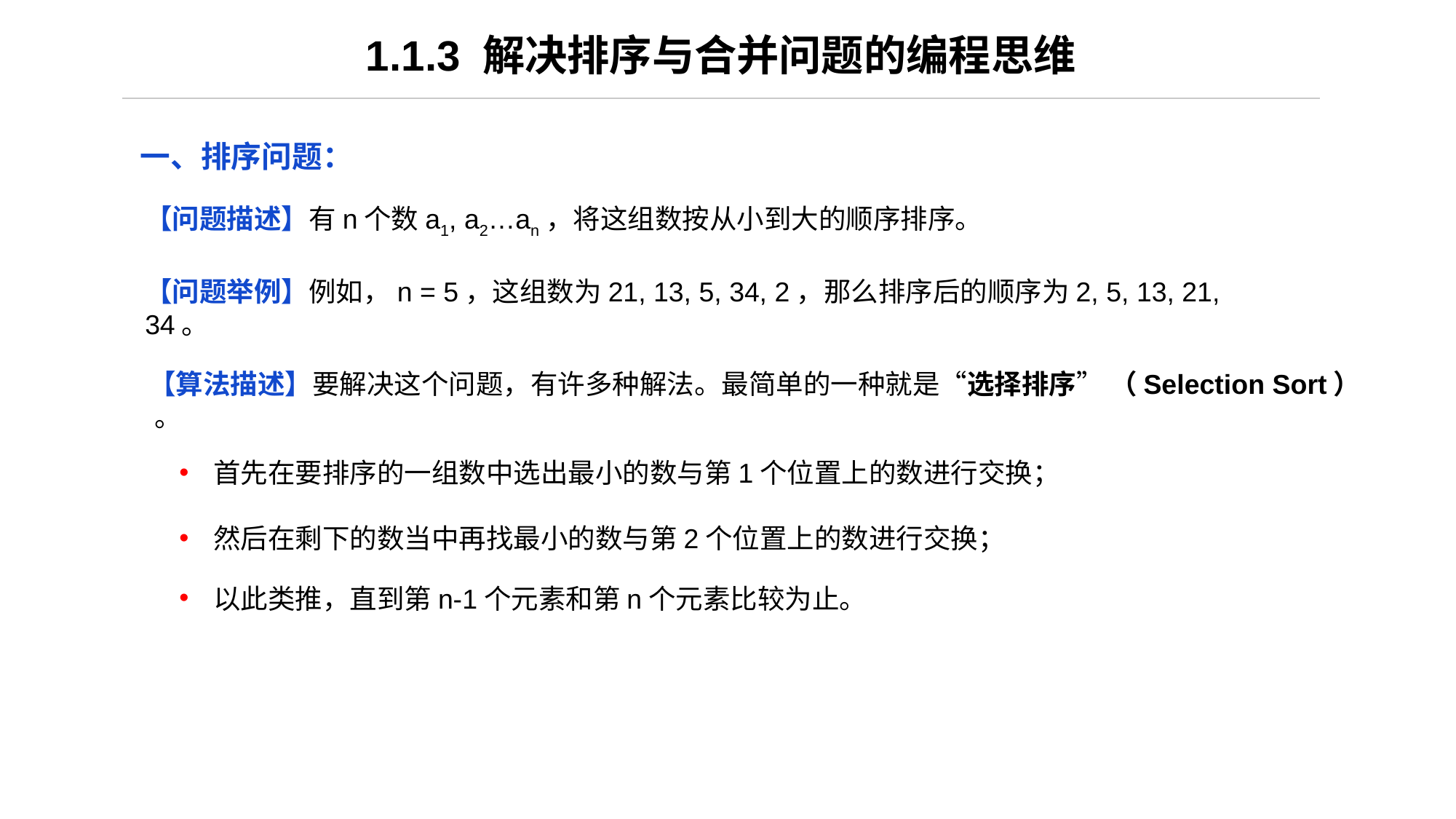

1.1.3 解决排序与合并问题的编程思维
一、排序问题：
【问题描述】有n个数a1, a2…an，将这组数按从小到大的顺序排序。
【问题举例】例如，n = 5，这组数为21, 13, 5, 34, 2，那么排序后的顺序为2, 5, 13, 21, 34。
【算法描述】要解决这个问题，有许多种解法。最简单的一种就是“选择排序” （Selection Sort） 。
首先在要排序的一组数中选出最小的数与第1个位置上的数进行交换；
然后在剩下的数当中再找最小的数与第2个位置上的数进行交换；
以此类推，直到第n-1个元素和第n个元素比较为止。